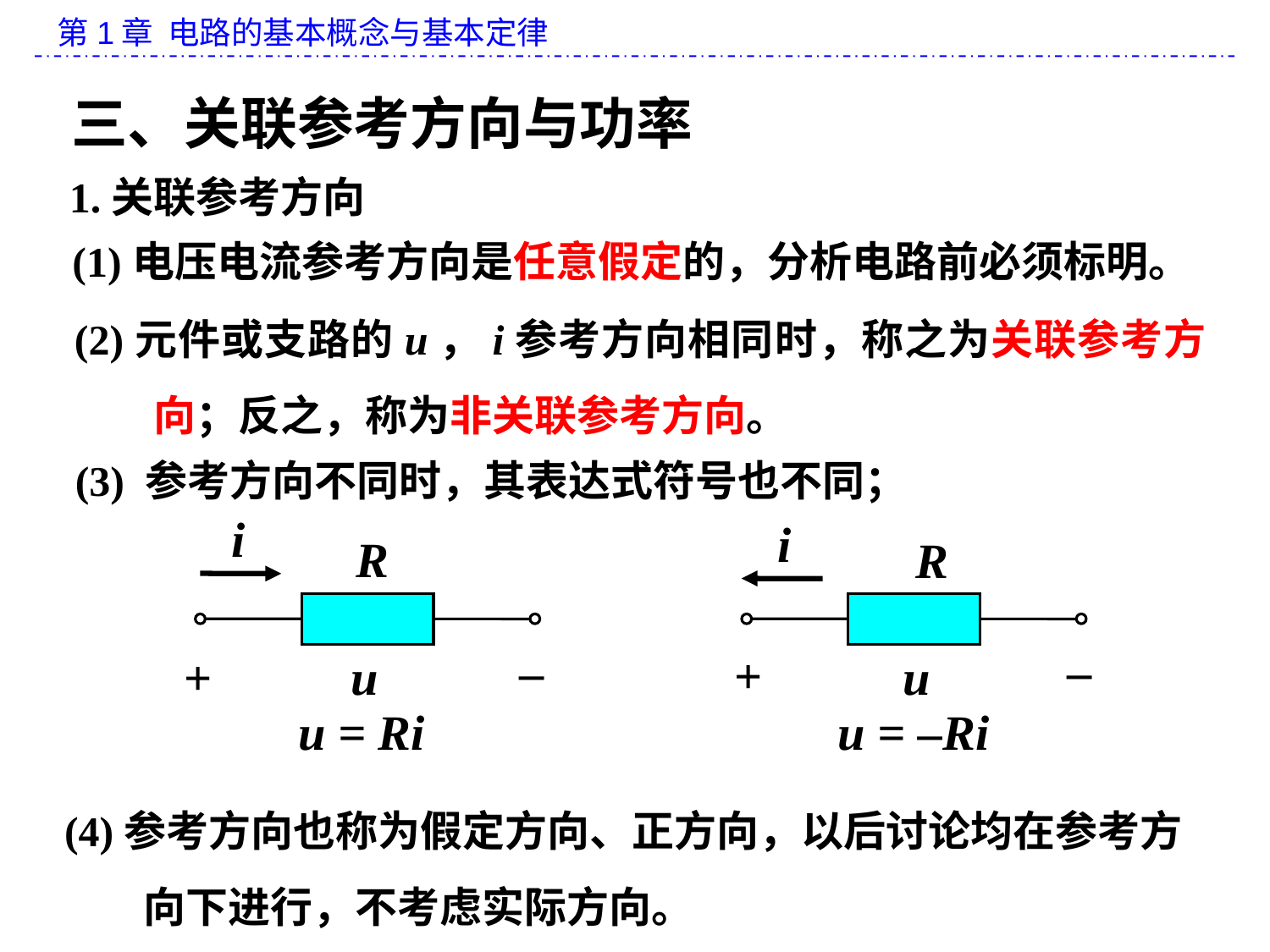

三、关联参考方向与功率
1.关联参考方向
(1)电压电流参考方向是任意假定的，分析电路前必须标明。
(2)元件或支路的u，i参考方向相同时，称之为关联参考方向；反之，称为非关联参考方向。
(3) 参考方向不同时，其表达式符号也不同；
i
R

–
+
u
u = Ri
i
R

–
+
u
u = –Ri
(4)参考方向也称为假定方向、正方向，以后讨论均在参考方向下进行，不考虑实际方向。